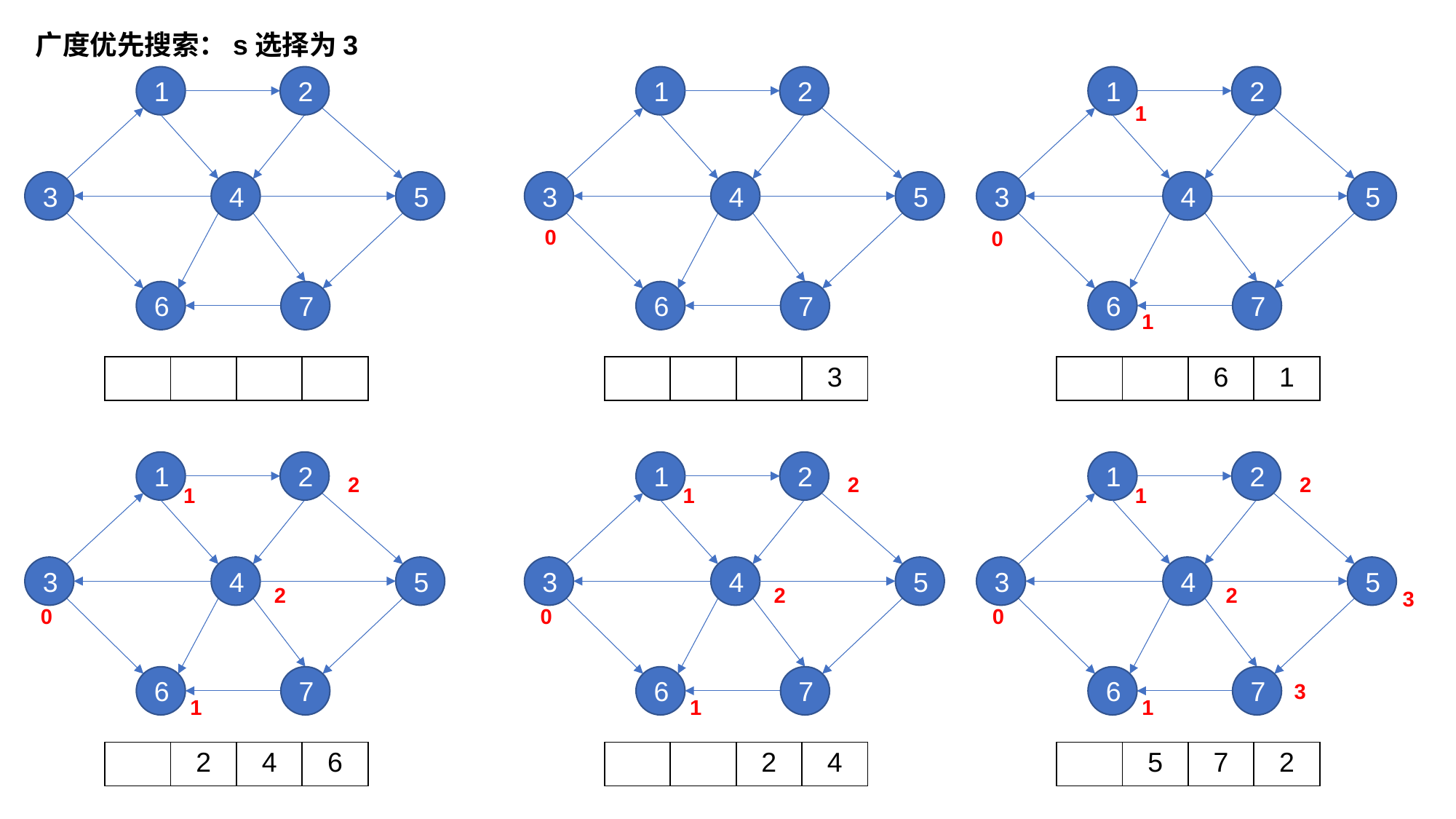

广度优先搜索：s选择为3
1
2
1
2
1
2
1
3
4
5
3
4
5
3
4
5
0
0
6
7
6
7
6
7
1
|  |  |  |  |
| --- | --- | --- | --- |
|  |  |  | 3 |
| --- | --- | --- | --- |
|  |  | 6 | 1 |
| --- | --- | --- | --- |
1
2
1
2
1
2
2
2
2
1
1
1
3
4
5
3
4
5
3
4
5
2
2
2
3
0
0
0
6
7
6
7
6
7
3
1
1
1
|  | 2 | 4 | 6 |
| --- | --- | --- | --- |
|  |  | 2 | 4 |
| --- | --- | --- | --- |
|  | 5 | 7 | 2 |
| --- | --- | --- | --- |